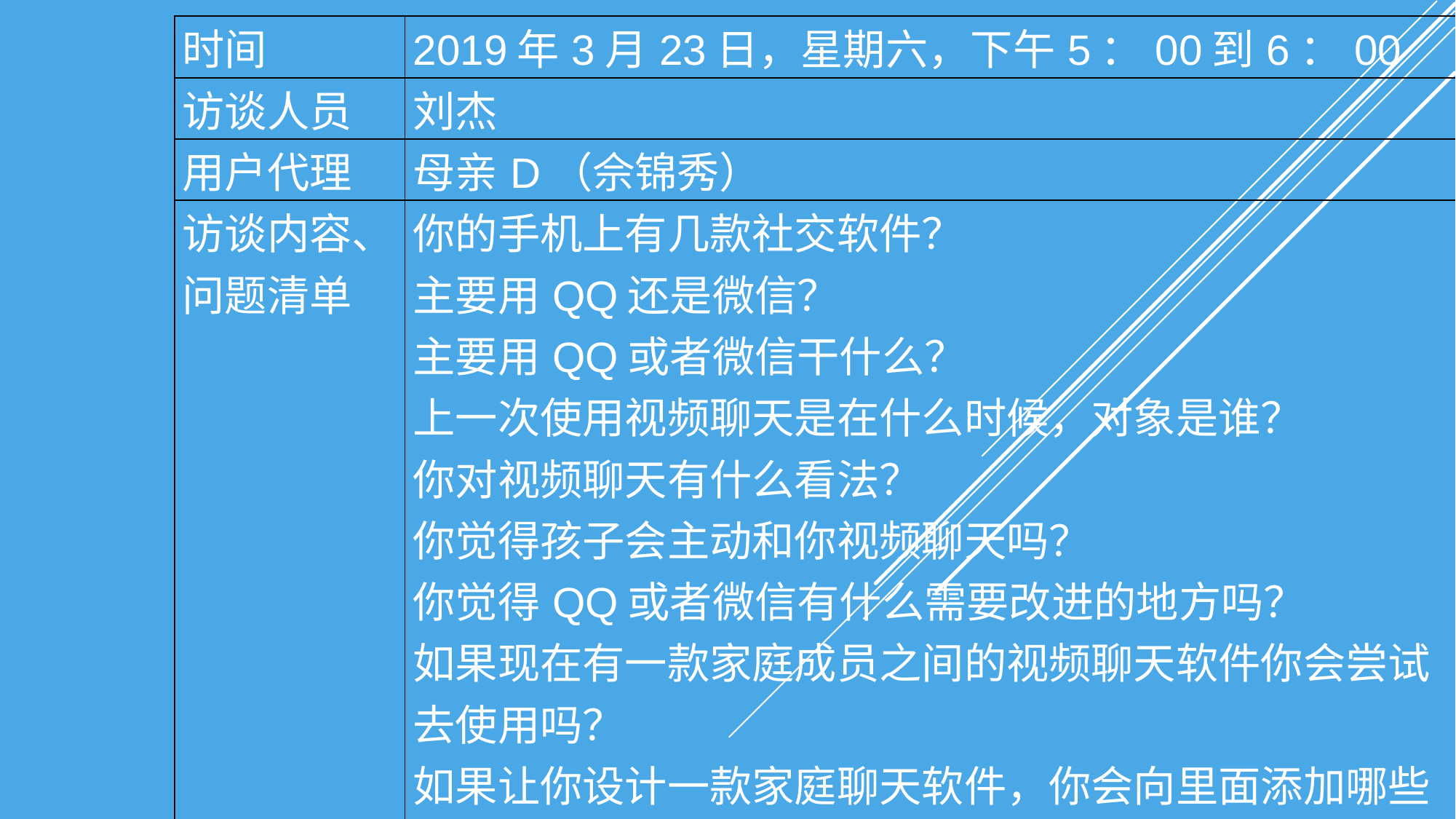

#
| 时间 | 2019年3月23日，星期六，下午5：00到6：00 |
| --- | --- |
| 访谈人员 | 刘杰 |
| 用户代理 | 母亲D（佘锦秀） |
| 访谈内容、问题清单 | 你的手机上有几款社交软件？ 主要用QQ还是微信？ 主要用QQ或者微信干什么？ 上一次使用视频聊天是在什么时候，对象是谁？ 你对视频聊天有什么看法？ 你觉得孩子会主动和你视频聊天吗？ 你觉得QQ或者微信有什么需要改进的地方吗？ 如果现在有一款家庭成员之间的视频聊天软件你会尝试去使用吗？ 如果让你设计一款家庭聊天软件，你会向里面添加哪些功能呢？ |